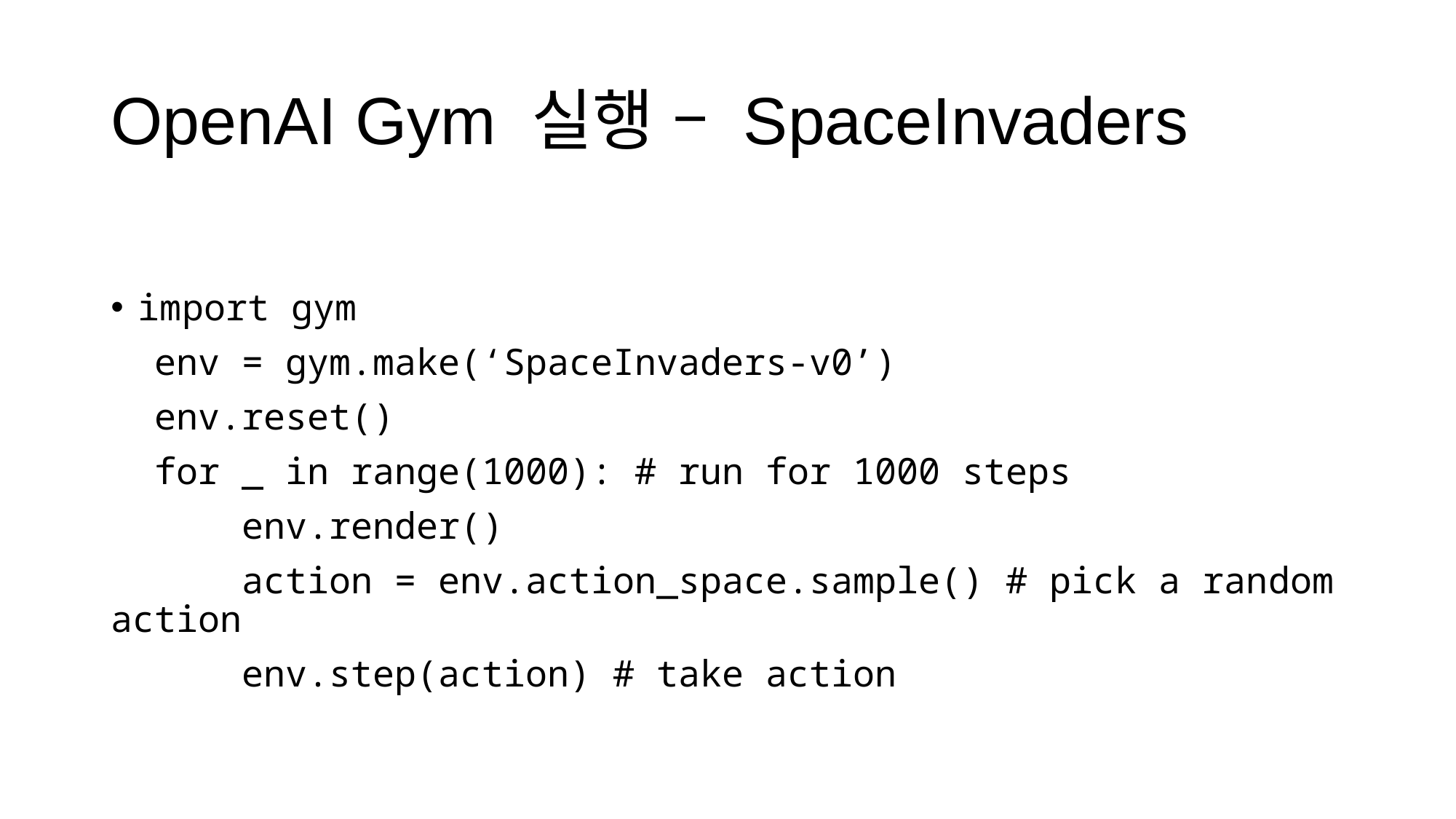

# OpenAI Gym 실행 – SpaceInvaders

import gym
  env = gym.make(‘SpaceInvaders-v0’)
  env.reset()
  for _ in range(1000): # run for 1000 steps
      env.render()
      action = env.action_space.sample() # pick a random action
      env.step(action) # take action